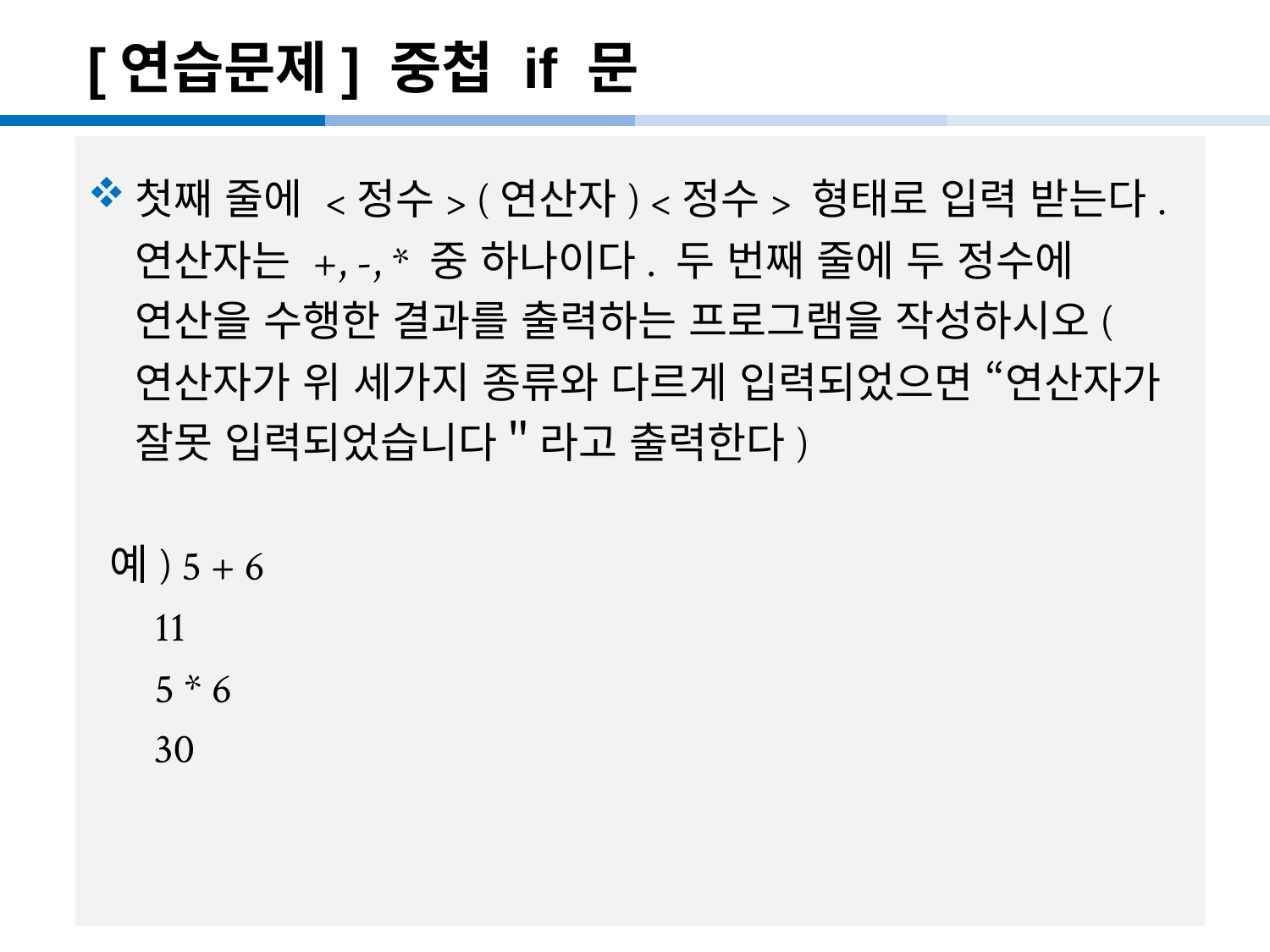

# [연습문제] 중첩 if 문
첫째 줄에 <정수> (연산자) <정수> 형태로 입력 받는다. 연산자는 +, -, * 중 하나이다. 두 번째 줄에 두 정수에 연산을 수행한 결과를 출력하는 프로그램을 작성하시오(연산자가 위 세가지 종류와 다르게 입력되었으면 “연산자가 잘못 입력되었습니다＂라고 출력한다)

 예) 5 + 6
       11
       5 * 6
       30